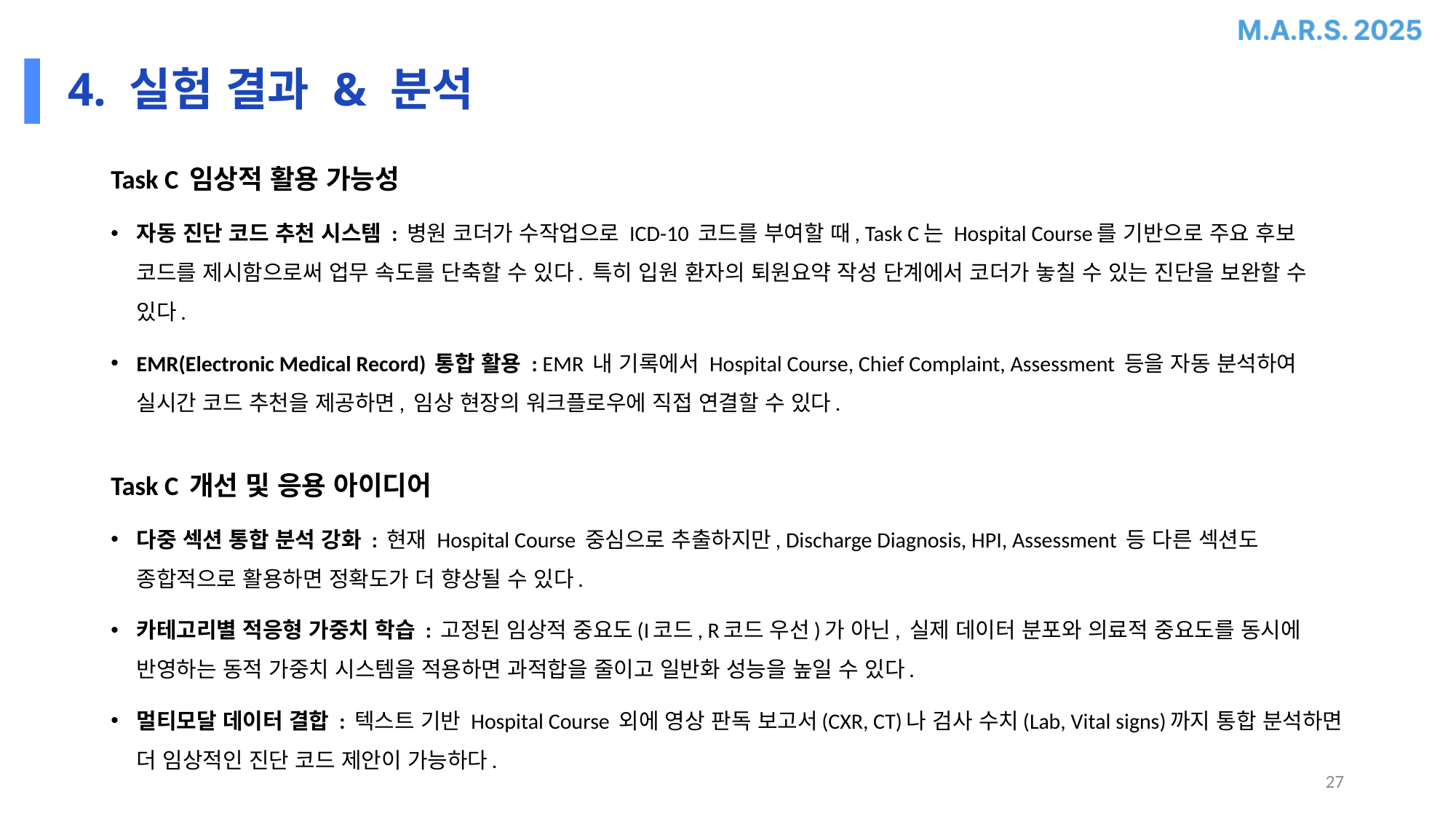

# 4. 실험 결과 & 분석
Task C 임상적 활용 가능성
자동 진단 코드 추천 시스템 : 병원 코더가 수작업으로 ICD-10 코드를 부여할 때, Task C는 Hospital Course를 기반으로 주요 후보 코드를 제시함으로써 업무 속도를 단축할 수 있다. 특히 입원 환자의 퇴원요약 작성 단계에서 코더가 놓칠 수 있는 진단을 보완할 수 있다.
EMR(Electronic Medical Record) 통합 활용 : EMR 내 기록에서 Hospital Course, Chief Complaint, Assessment 등을 자동 분석하여 실시간 코드 추천을 제공하면, 임상 현장의 워크플로우에 직접 연결할 수 있다.

Task C 개선 및 응용 아이디어
다중 섹션 통합 분석 강화 : 현재 Hospital Course 중심으로 추출하지만, Discharge Diagnosis, HPI, Assessment 등 다른 섹션도 종합적으로 활용하면 정확도가 더 향상될 수 있다.
카테고리별 적응형 가중치 학습 : 고정된 임상적 중요도(I코드, R코드 우선)가 아닌, 실제 데이터 분포와 의료적 중요도를 동시에 반영하는 동적 가중치 시스템을 적용하면 과적합을 줄이고 일반화 성능을 높일 수 있다.
멀티모달 데이터 결합 : 텍스트 기반 Hospital Course 외에 영상 판독 보고서(CXR, CT)나 검사 수치(Lab, Vital signs)까지 통합 분석하면 더 임상적인 진단 코드 제안이 가능하다.
27